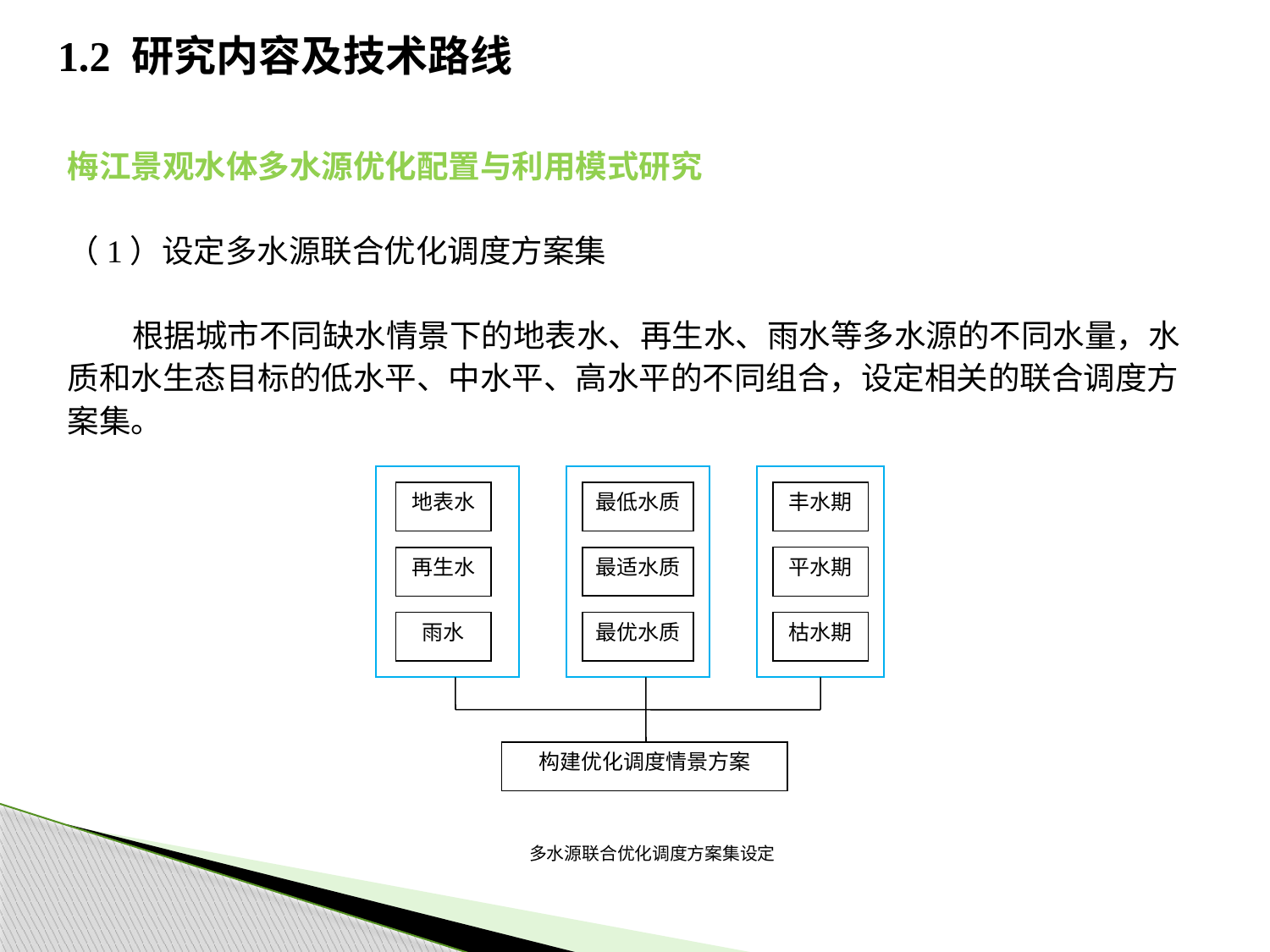

# 1.2 研究内容及技术路线
梅江景观水体多水源优化配置与利用模式研究

（1）设定多水源联合优化调度方案集

        根据城市不同缺水情景下的地表水、再生水、雨水等多水源的不同水量，水质和水生态目标的低水平、中水平、高水平的不同组合，设定相关的联合调度方案集。

地表水
再生水
雨水

最低水质
最适水质
最优水质

丰水期
平水期
枯水期

构建优化调度情景方案
多水源联合优化调度方案集设定